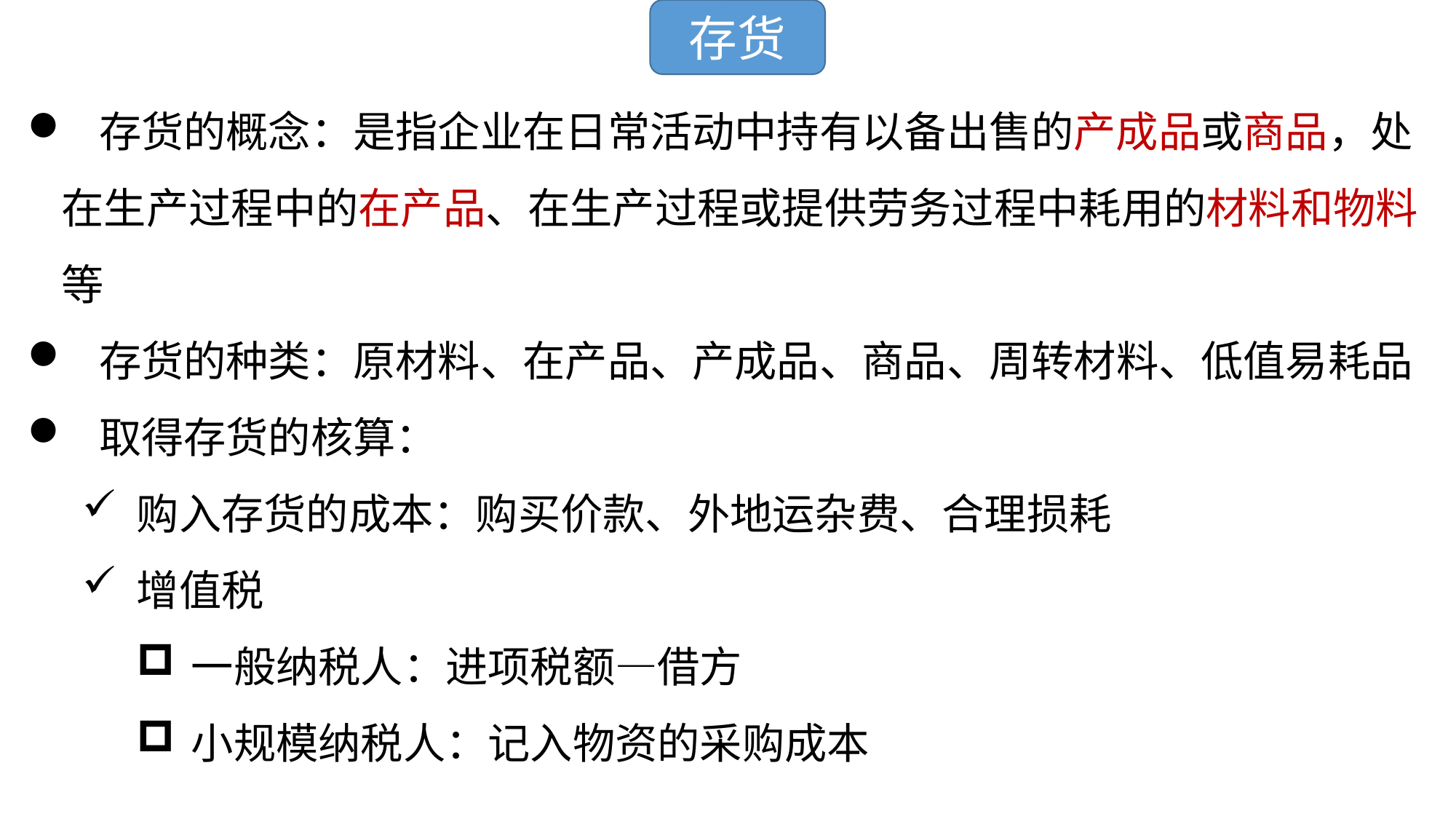

存货
  存货的概念：是指企业在日常活动中持有以备出售的产成品或商品，处在生产过程中的在产品、在生产过程或提供劳务过程中耗用的材料和物料等
  存货的种类：原材料、在产品、产成品、商品、周转材料、低值易耗品
  取得存货的核算：
购入存货的成本：购买价款、外地运杂费、合理损耗
增值税
一般纳税人：进项税额—借方
小规模纳税人：记入物资的采购成本